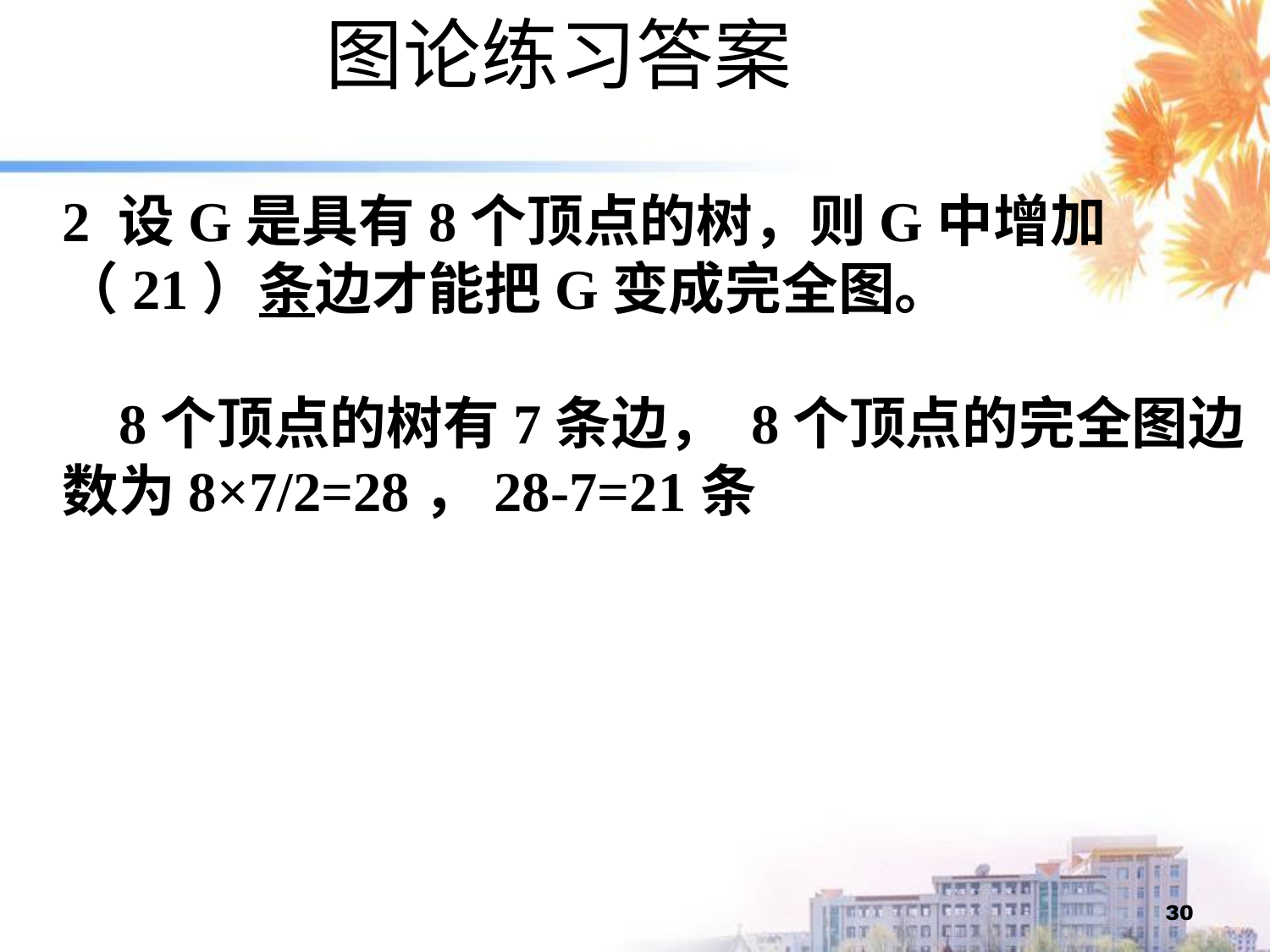

图论练习答案
2 设G是具有8个顶点的树，则G中增加（21）条边才能把G变成完全图。

    8个顶点的树有7条边， 8个顶点的完全图边数为8×7/2=28，28-7=21条
30